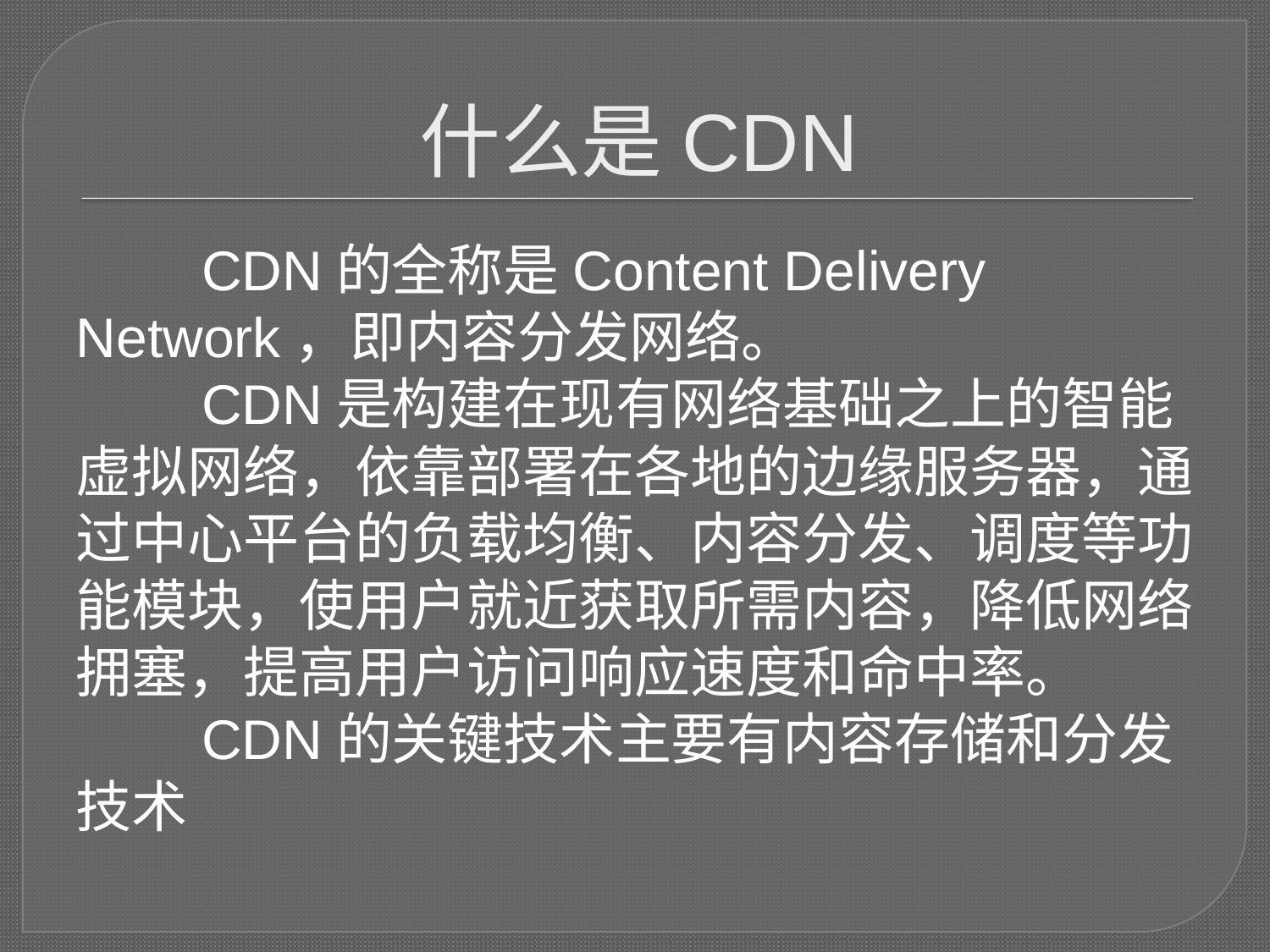

# 什么是CDN
	CDN的全称是Content Delivery Network，即内容分发网络。
	CDN是构建在现有网络基础之上的智能虚拟网络，依靠部署在各地的边缘服务器，通过中心平台的负载均衡、内容分发、调度等功能模块，使用户就近获取所需内容，降低网络拥塞，提高用户访问响应速度和命中率。
	CDN的关键技术主要有内容存储和分发技术